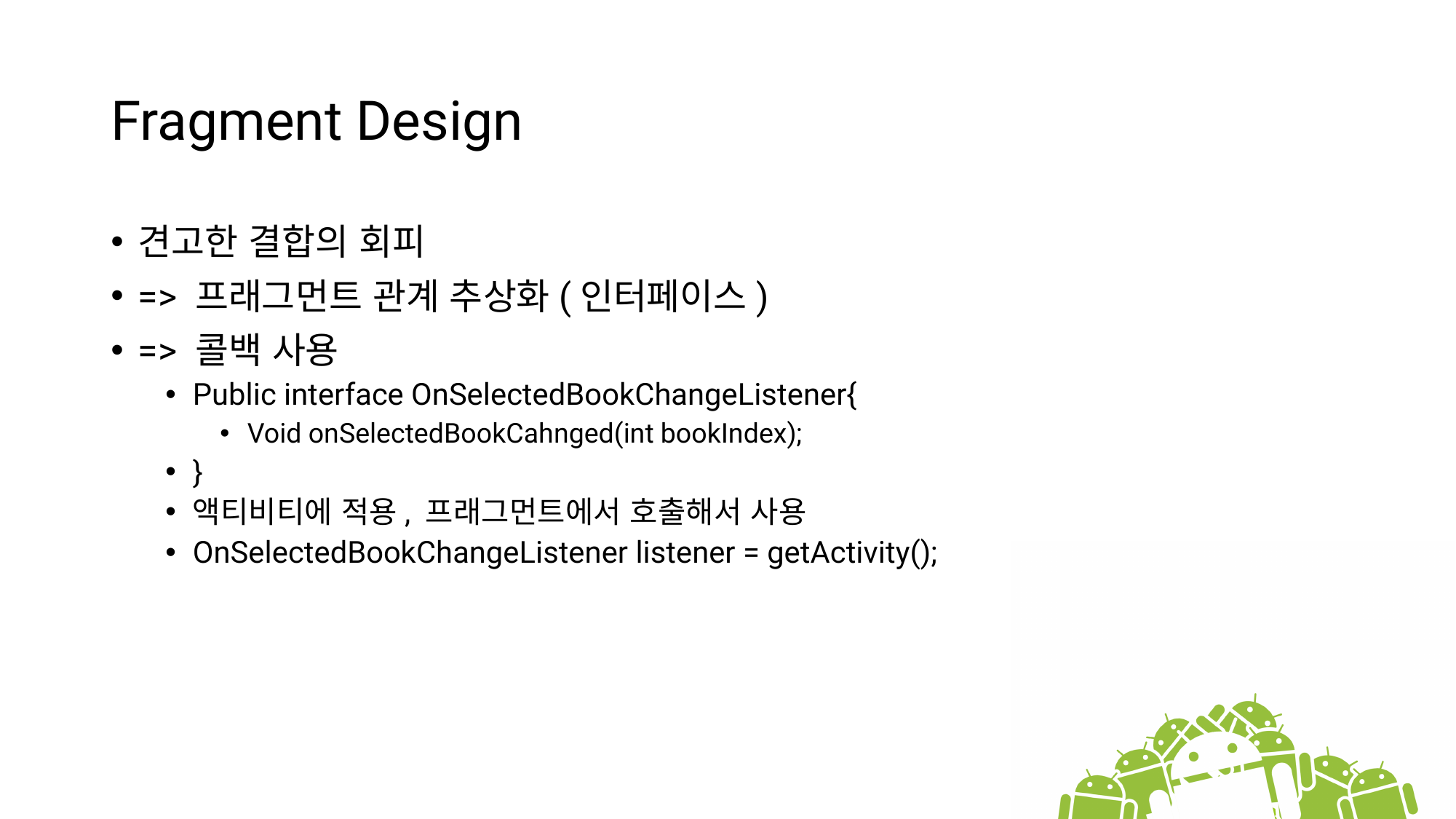

# Fragment Design
견고한 결합의 회피
=> 프래그먼트 관계 추상화(인터페이스)
=> 콜백 사용
Public interface OnSelectedBookChangeListener{
Void onSelectedBookCahnged(int bookIndex);
}
액티비티에 적용, 프래그먼트에서 호출해서 사용
OnSelectedBookChangeListener listener = getActivity();